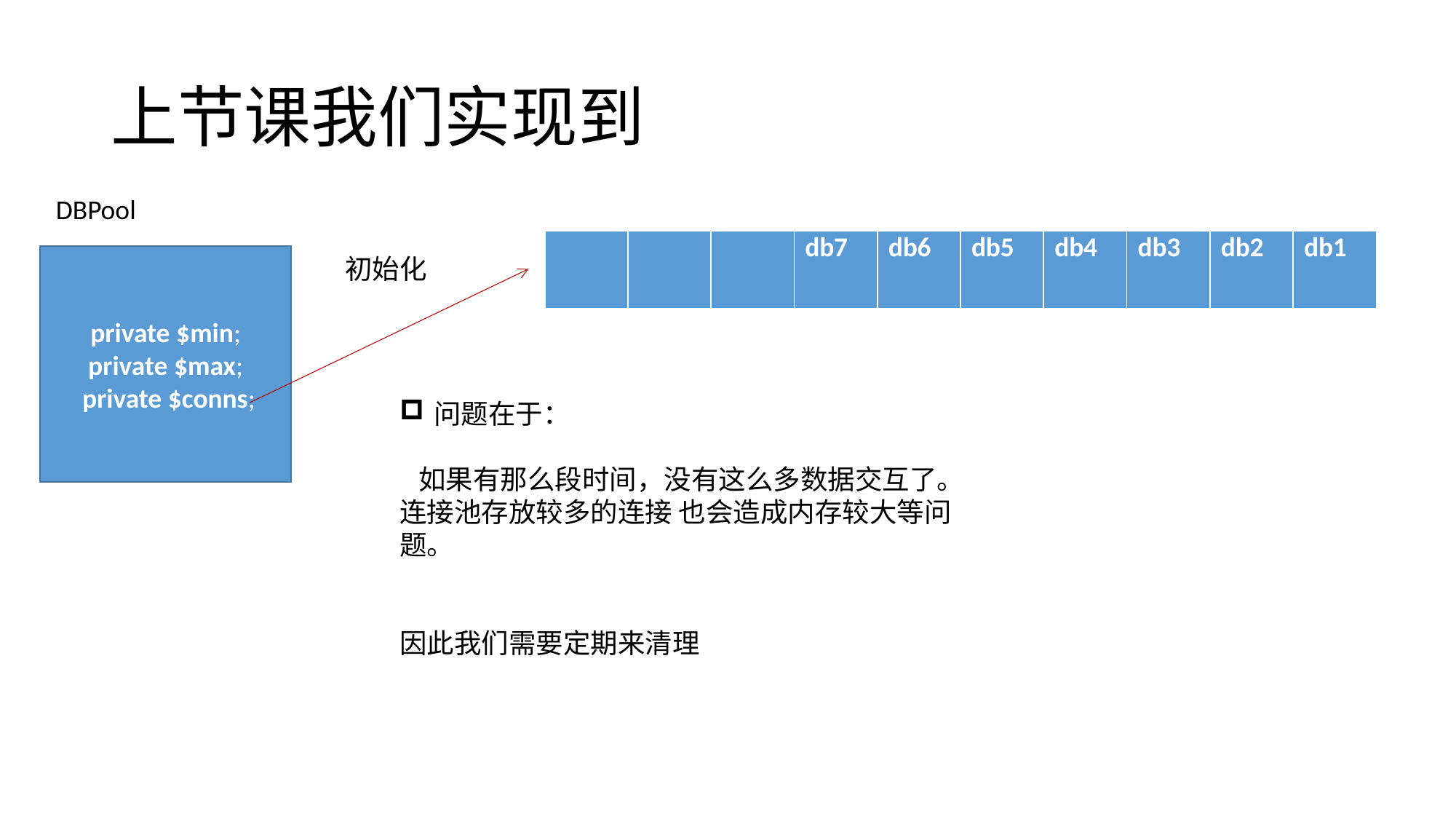

# 上节课我们实现到
DBPool
|  |  |  | db7 | db6 | db5 | db4 | db3 | db2 | db1 |
| --- | --- | --- | --- | --- | --- | --- | --- | --- | --- |
private $min;
private $max;
 private $conns;
初始化
问题在于：

  如果有那么段时间，没有这么多数据交互了。连接池存放较多的连接 也会造成内存较大等问题。

因此我们需要定期来清理